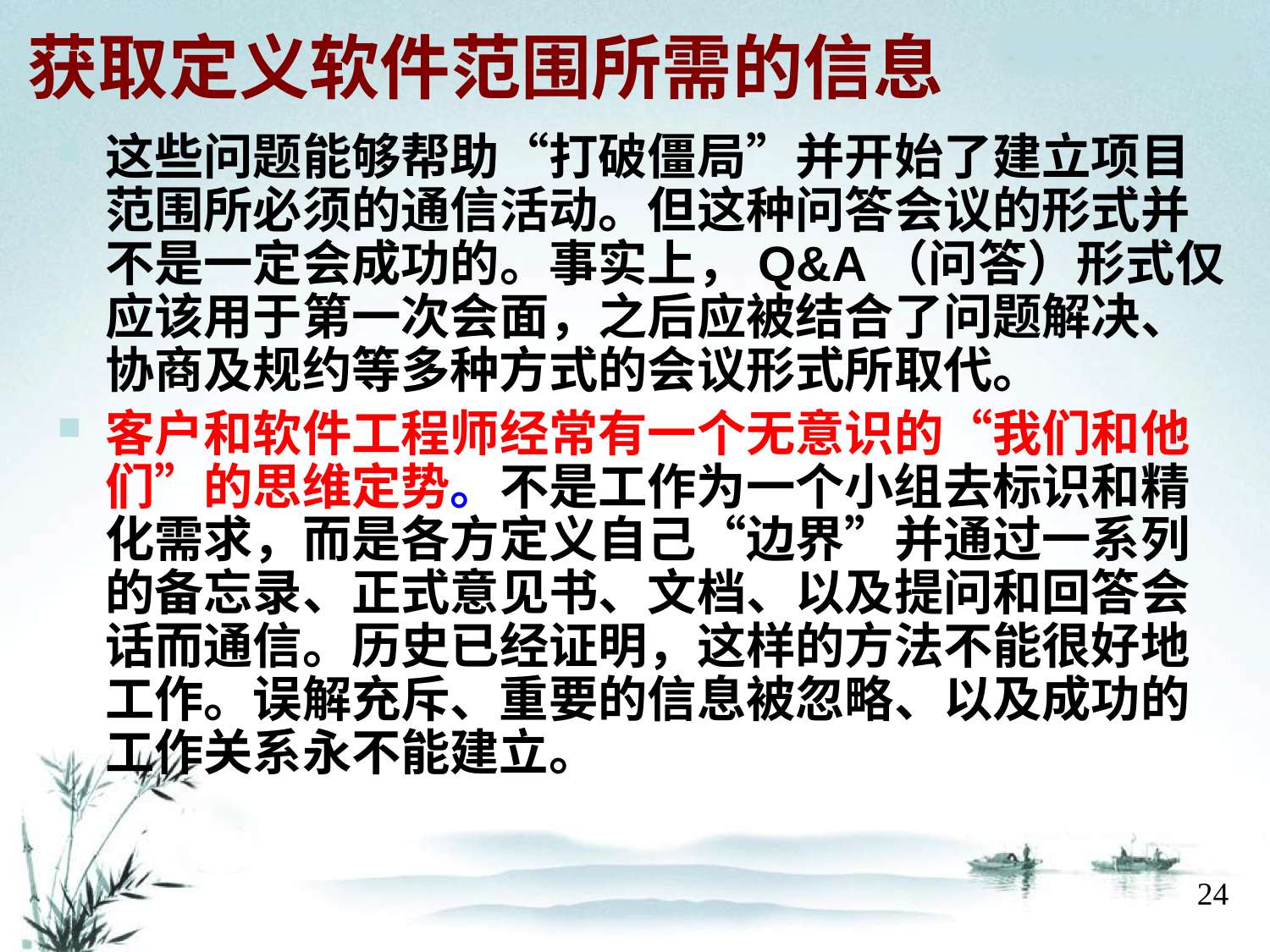

# 获取定义软件范围所需的信息
这些问题能够帮助“打破僵局”并开始了建立项目范围所必须的通信活动。但这种问答会议的形式并不是一定会成功的。事实上，Q&A（问答）形式仅应该用于第一次会面，之后应被结合了问题解决、协商及规约等多种方式的会议形式所取代。
客户和软件工程师经常有一个无意识的“我们和他们”的思维定势。不是工作为一个小组去标识和精化需求，而是各方定义自己“边界”并通过一系列的备忘录、正式意见书、文档、以及提问和回答会话而通信。历史已经证明，这样的方法不能很好地工作。误解充斥、重要的信息被忽略、以及成功的工作关系永不能建立。
24